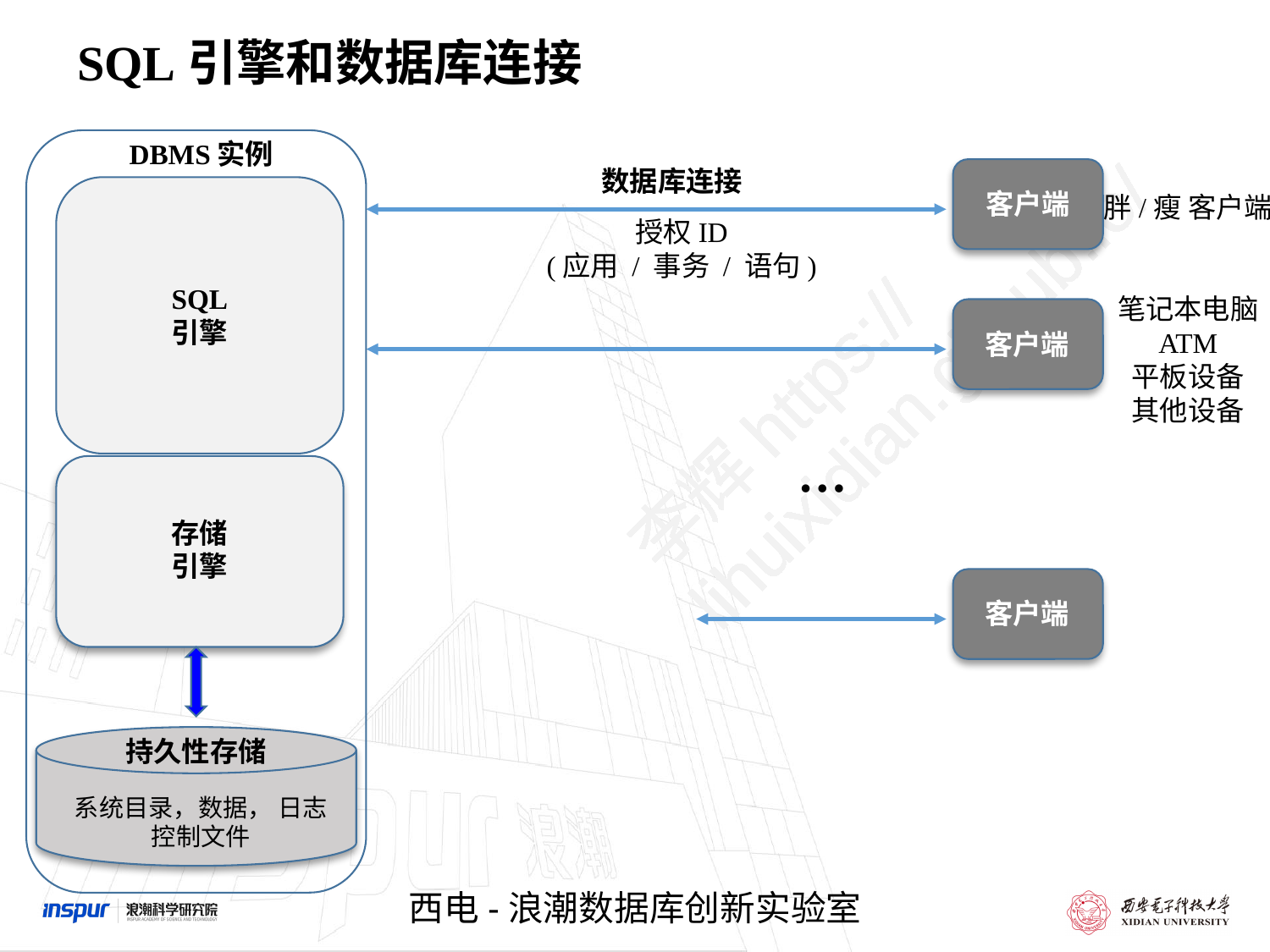

SQL引擎和数据库连接
DBMS实例

数据库连接

客户端

胖/瘦 客户端

笔记本电脑
ATM
平板设备
其他设备
授权ID
(应用 / 事务 / 语句)
SQL
引擎

客户端
…

存储引擎

客户端

持久性存储
系统目录，数据， 日志
控制文件